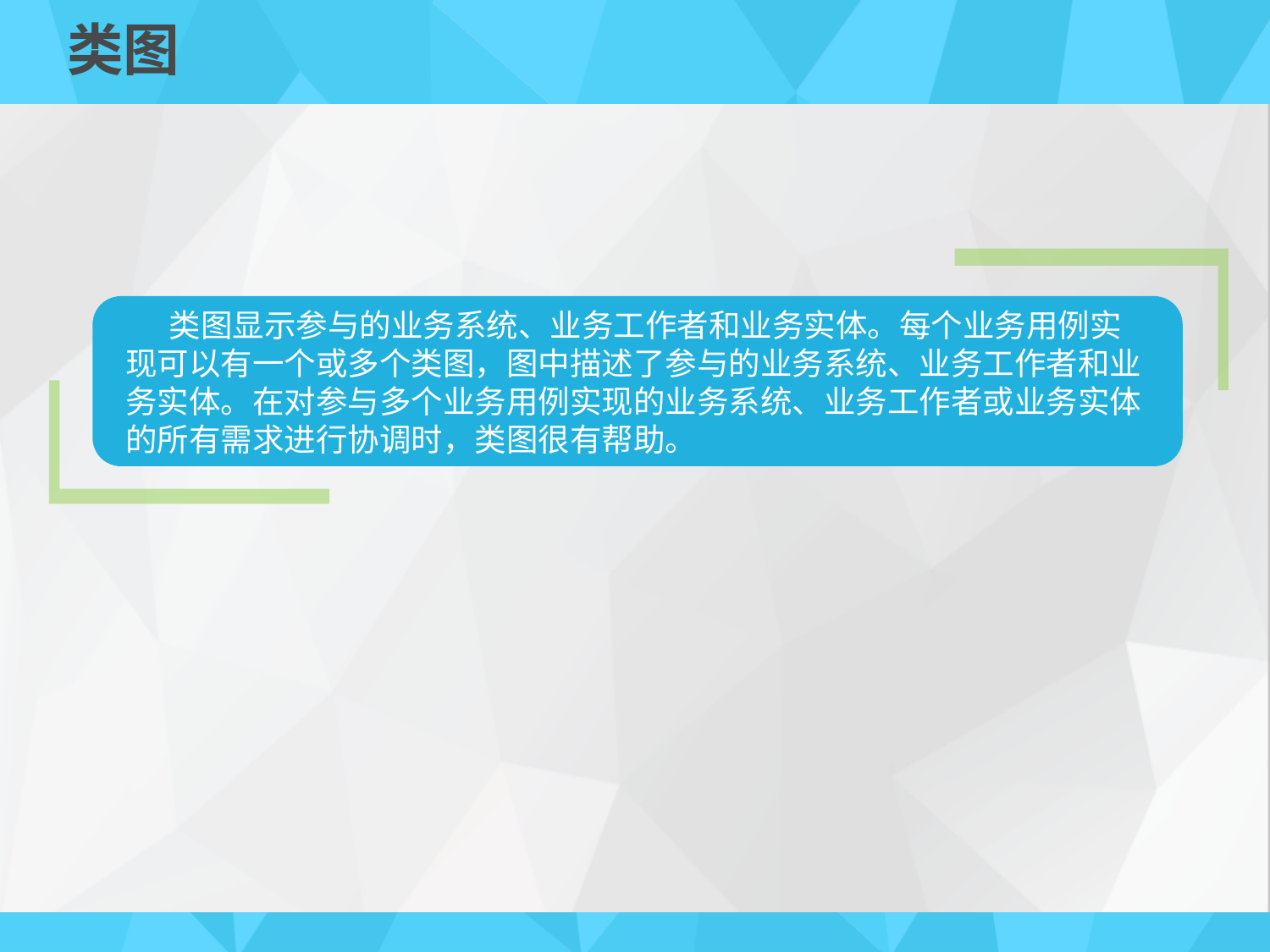

# 类图

     类图显示参与的业务系统、业务工作者和业务实体。每个业务用例实现可以有一个或多个类图，图中描述了参与的业务系统、业务工作者和业务实体。在对参与多个业务用例实现的业务系统、业务工作者或业务实体的所有需求进行协调时，类图很有帮助。